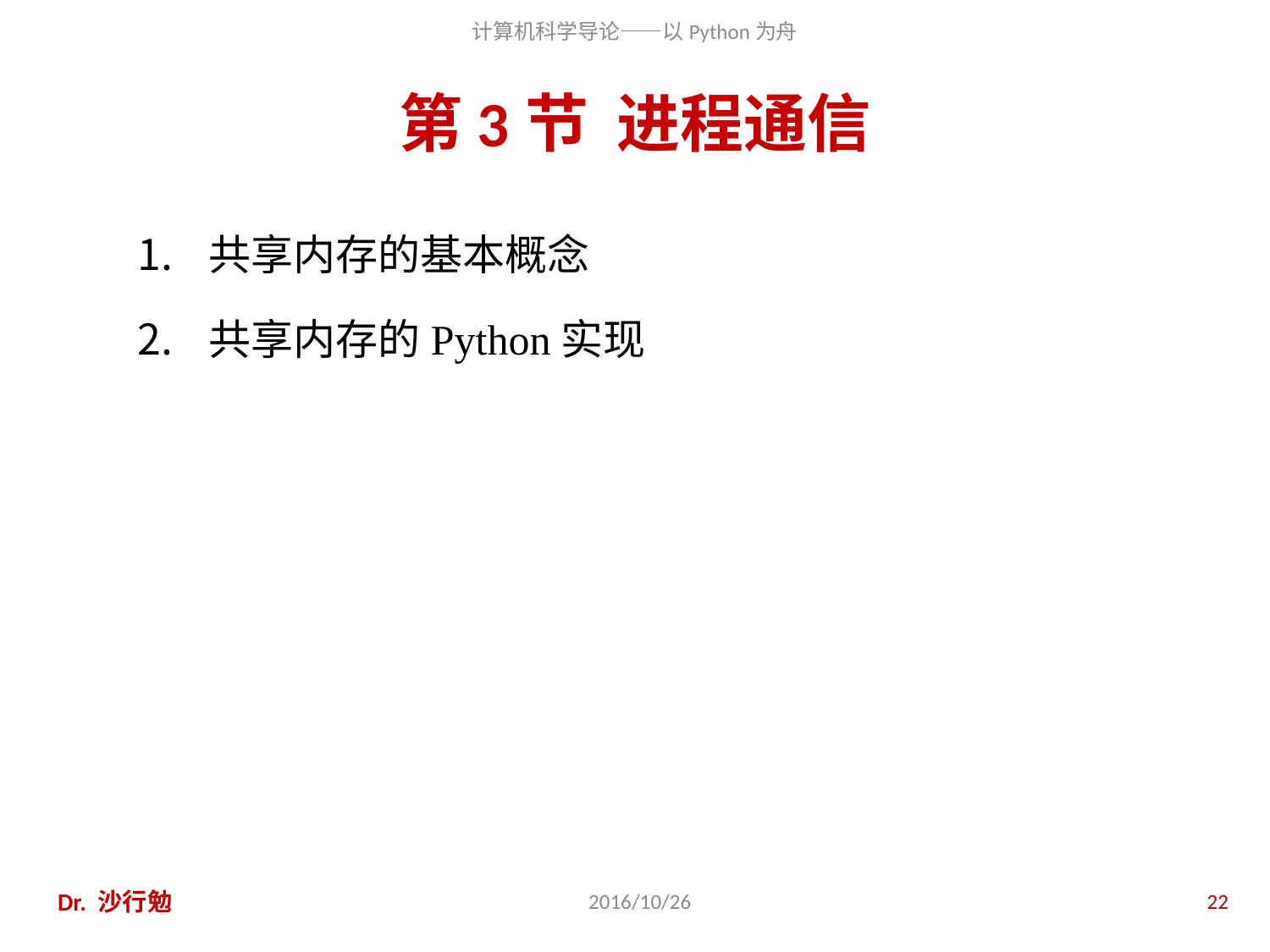

# 第3节  进程通信
共享内存的基本概念
共享内存的Python实现
Dr. 沙行勉
2016/10/26
22